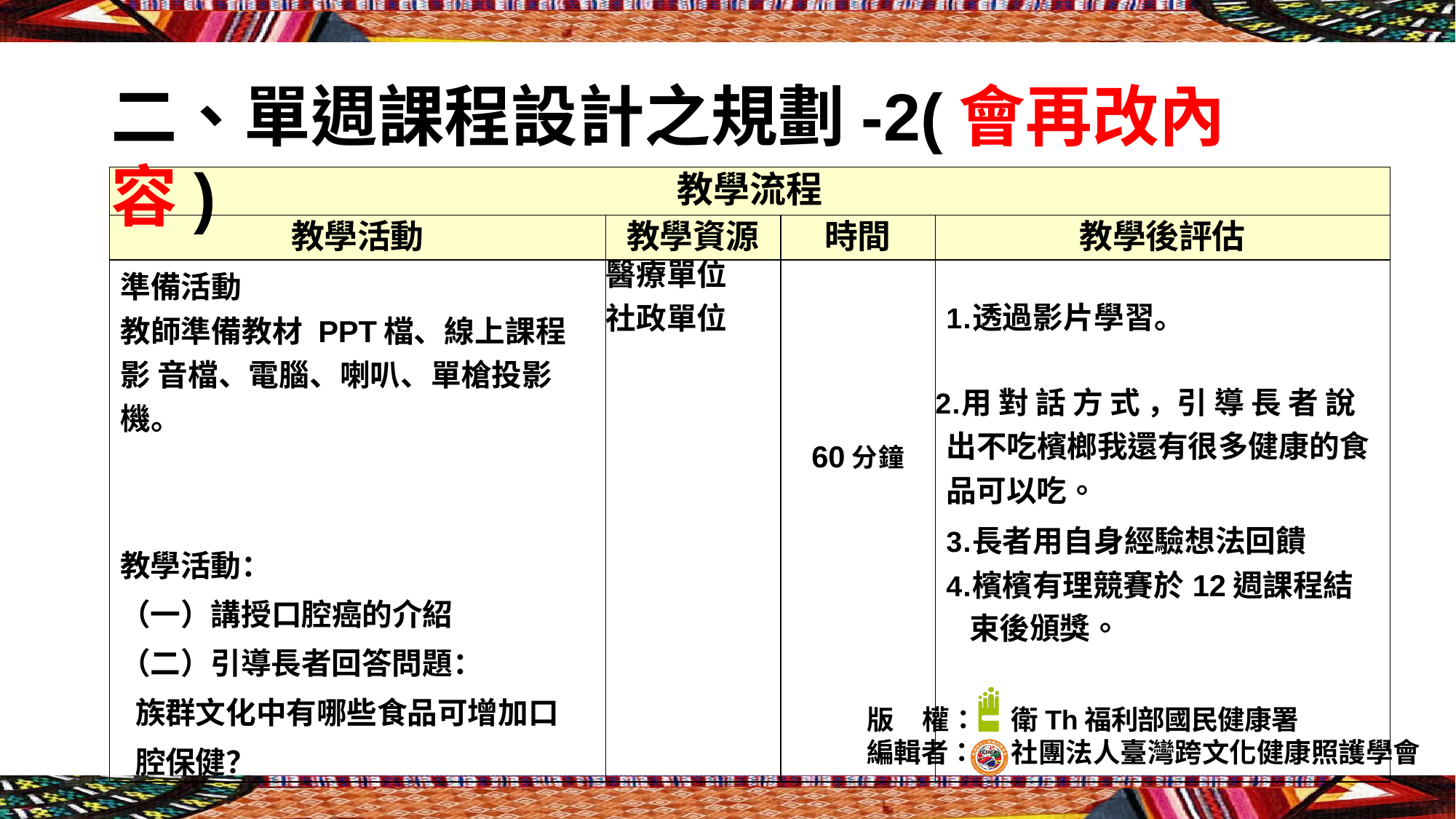

# 二、單週課程設計之規劃-2(會再改內容)
| 教學流程 |  |  |  |
| --- | --- | --- | --- |
| 教學活動 | 教學資源 | 時間 | 教學後評估 |
| 準備活動 教師準備教材 PPT檔、線上課程影 音檔、電腦、喇叭、單槍投影機。 教學活動： （一）講授口腔癌的介紹 （二）引導長者回答問題： 族群文化中有哪些食品可增加口 腔保健？ | 醫療單位 社政單位 | 60分鐘 | 透過影片學習。 用對話方式，引導長者說出不吃檳榔我還有很多健康的食 品可以吃。 長者用自身經驗想法回饋 檳檳有理競賽於12週課程結束後頒獎。 |

版	權：	衛Th福利部國民健康署
編輯者：	社團法人臺灣跨文化健康照護學會